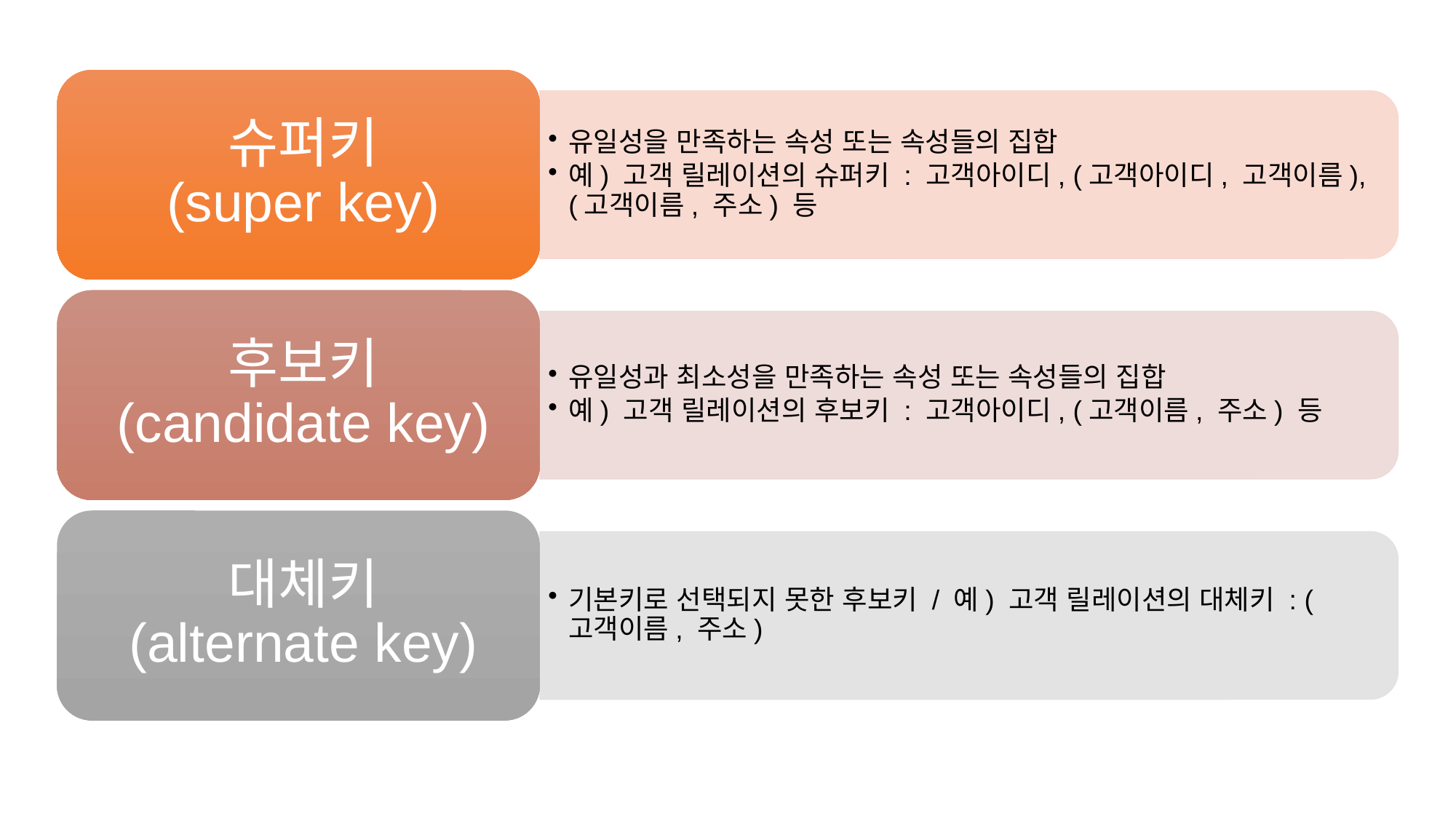

유일성을 만족하는 속성 또는 속성들의 집합
예) 고객 릴레이션의 슈퍼키 : 고객아이디, (고객아이디, 고객이름), (고객이름, 주소) 등
슈퍼키
(super key)
유일성과 최소성을 만족하는 속성 또는 속성들의 집합
예) 고객 릴레이션의 후보키 : 고객아이디, (고객이름, 주소) 등
후보키
(candidate key)
기본키로 선택되지 못한 후보키 / 예) 고객 릴레이션의 대체키 : (고객이름, 주소)
대체키
(alternate key)